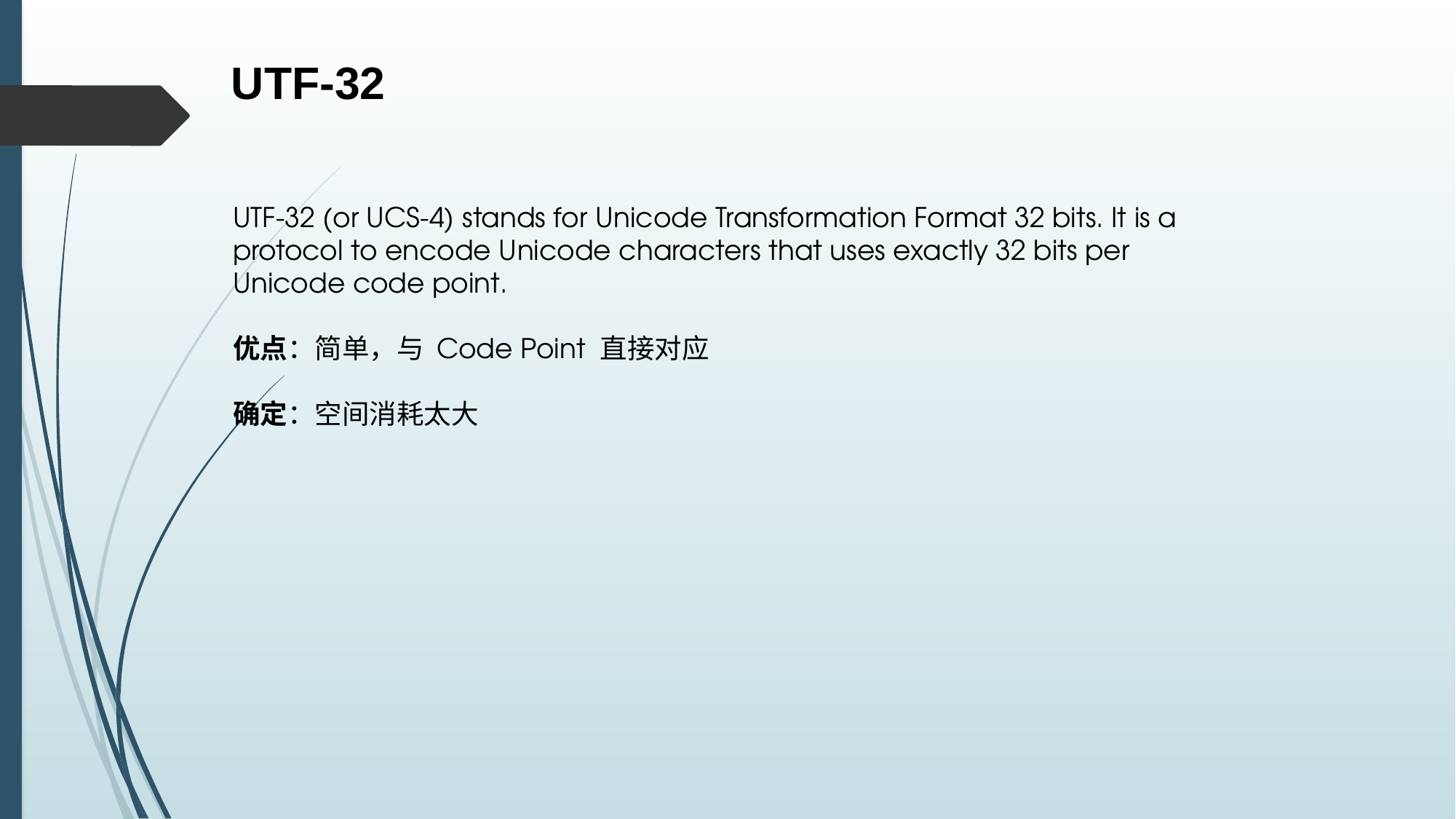

UTF-32
UTF-32 (or UCS-4) stands for Unicode Transformation Format 32 bits. It is a protocol to encode Unicode characters that uses exactly 32 bits per Unicode code point.

优点：简单，与 Code Point 直接对应

确定：空间消耗太大